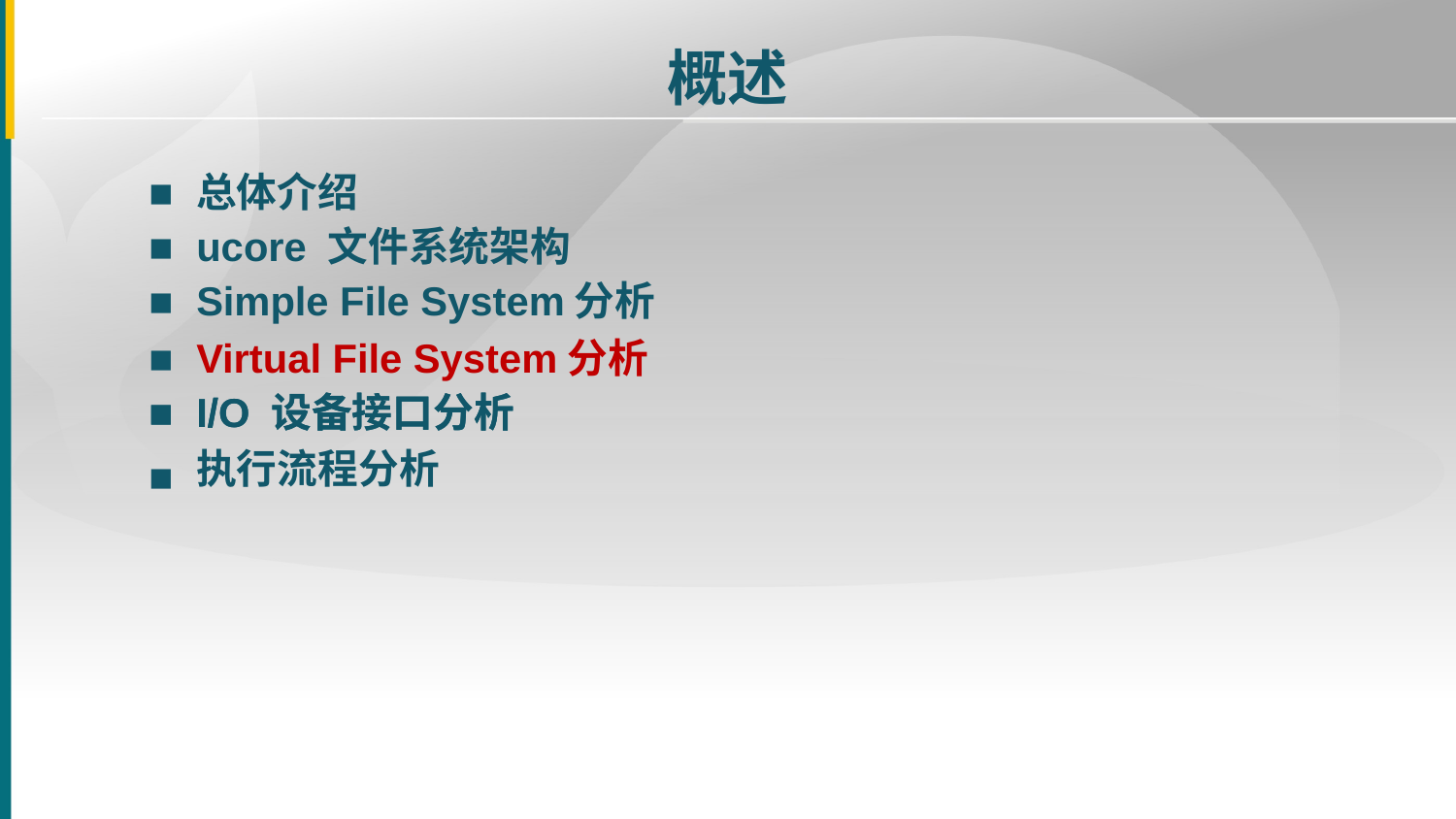

概述
■
总体介绍
■
ucore 文件系统架构
■
Simple File System分析
■
Virtual File System分析
■
■
I/O 设备接口分析
I/O 设备接口分析
执行流程分析
■